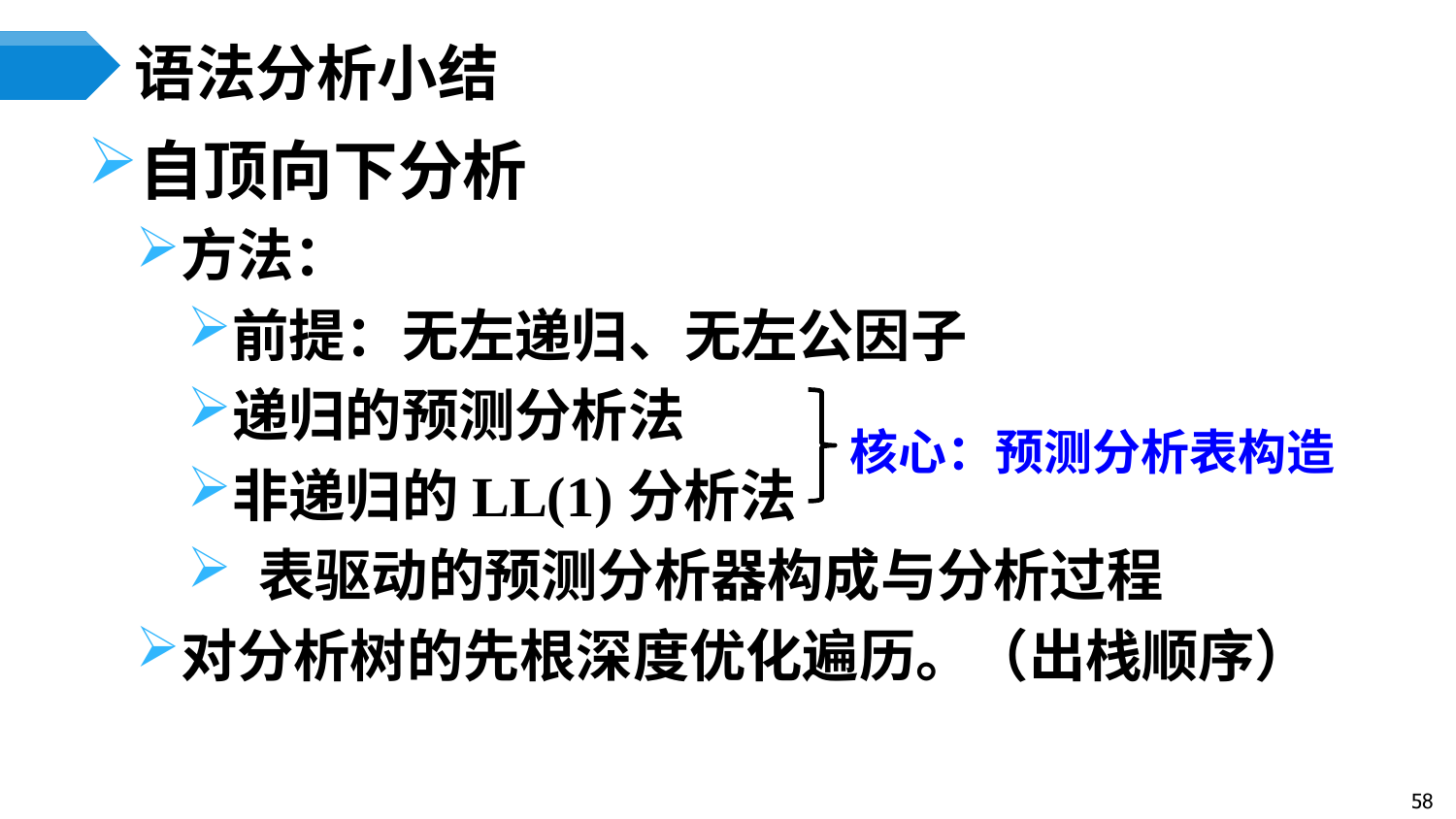

# 语法分析小结
自顶向下分析
方法：
前提：无左递归、无左公因子
递归的预测分析法
非递归的LL(1)分析法
 表驱动的预测分析器构成与分析过程
对分析树的先根深度优化遍历。（出栈顺序）

核心：预测分析表构造
58